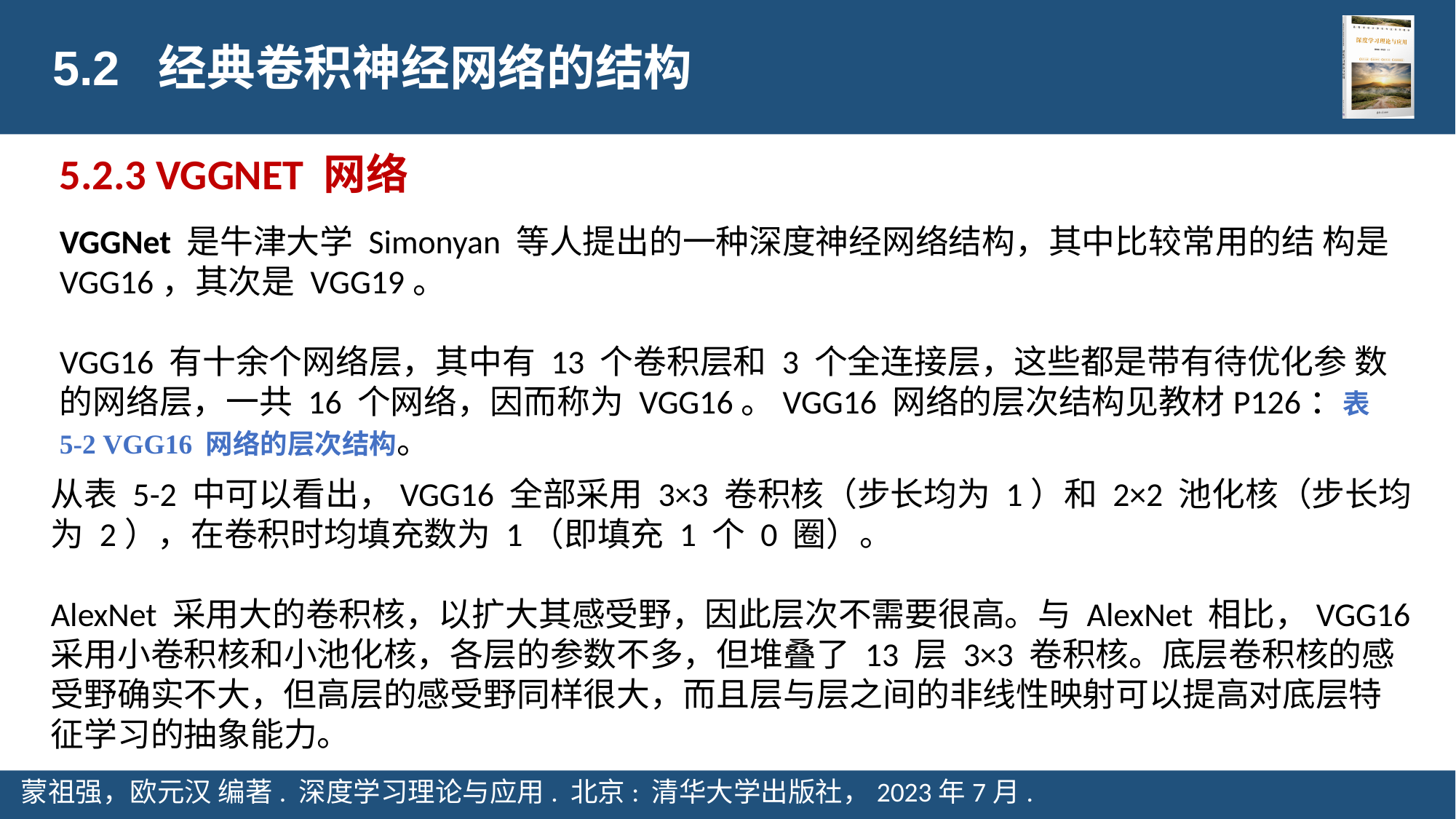

5.2  经典卷积神经网络的结构

5.2.3 VGGNET 网络
VGGNet 是牛津大学 Simonyan 等人提出的一种深度神经网络结构，其中比较常用的结 构是 VGG16，其次是 VGG19。

VGG16 有十余个网络层，其中有 13 个卷积层和 3 个全连接层，这些都是带有待优化参 数的网络层，一共 16 个网络，因而称为 VGG16。VGG16 网络的层次结构见教材P126：表 5-2 VGG16 网络的层次结构。
从表 5-2 中可以看出，VGG16 全部采用 3×3 卷积核（步长均为 1）和 2×2 池化核（步长均为 2），在卷积时均填充数为 1（即填充 1 个 0 圈）。

AlexNet 采用大的卷积核，以扩大其感受野，因此层次不需要很高。与 AlexNet 相比，VGG16 采用小卷积核和小池化核，各层的参数不多，但堆叠了 13 层 3×3 卷积核。底层卷积核的感受野确实不大，但高层的感受野同样很大，而且层与层之间的非线性映射可以提高对底层特征学习的抽象能力。